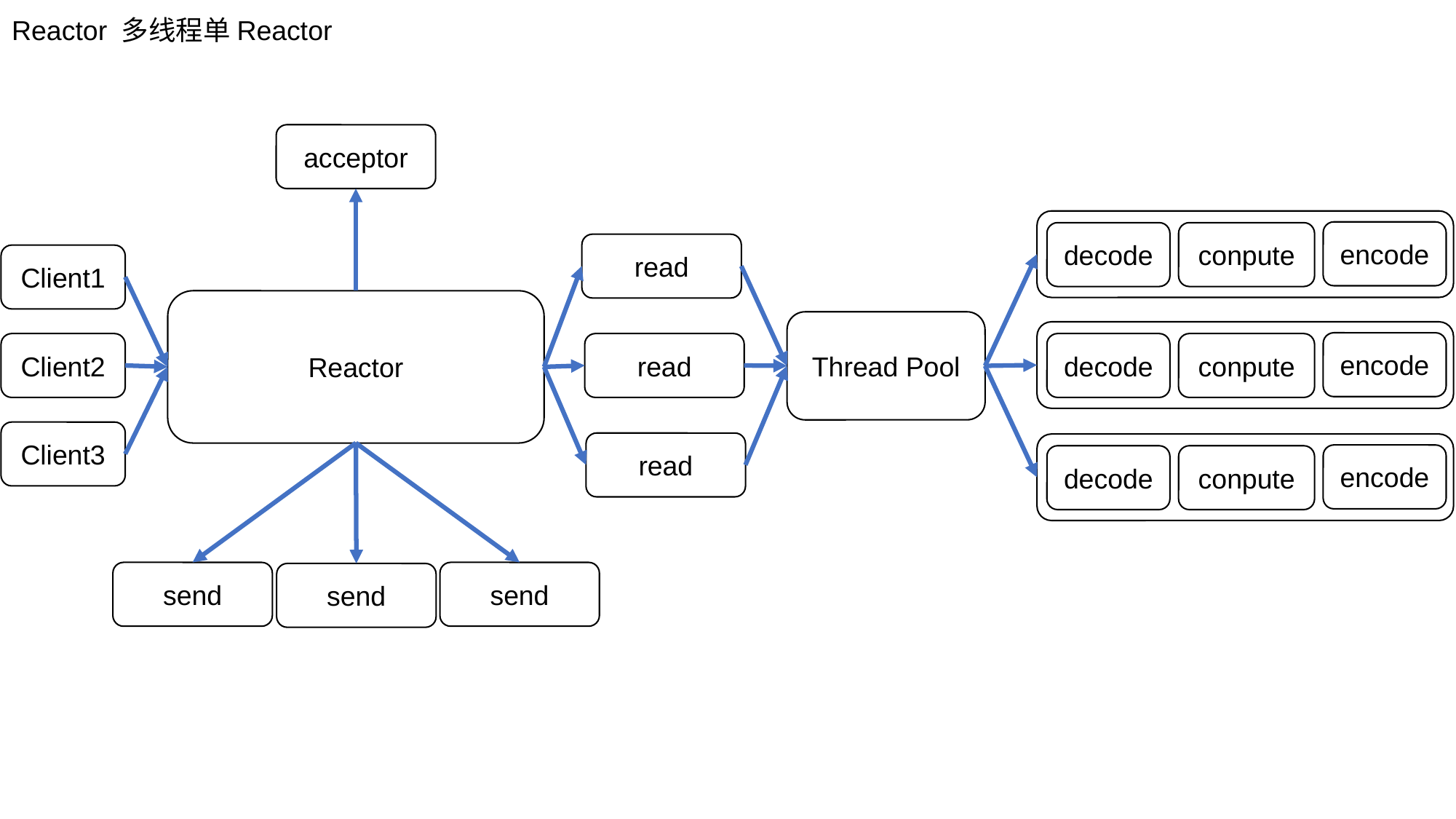

Reactor 多线程单Reactor
acceptor

encode
decode
conpute
read
Client1
Reactor
Thread Pool

encode
Client2
decode
conpute
read
Client3
read

encode
decode
conpute
send
send
send